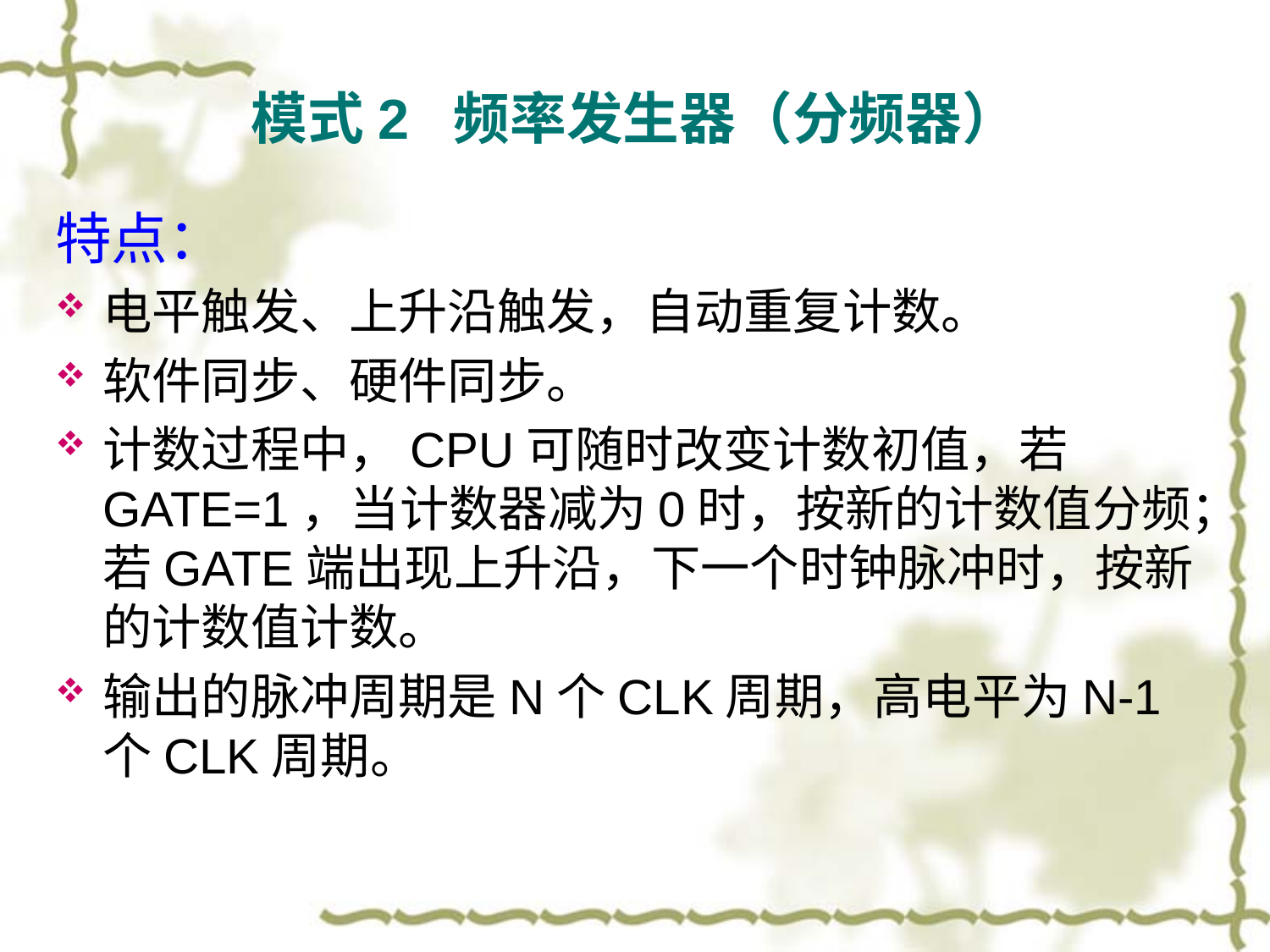

# 模式2  频率发生器（分频器）
特点：
电平触发、上升沿触发，自动重复计数。
软件同步、硬件同步。
计数过程中，CPU可随时改变计数初值，若GATE=1，当计数器减为0时，按新的计数值分频；若GATE端出现上升沿，下一个时钟脉冲时，按新的计数值计数。
输出的脉冲周期是N个CLK周期，高电平为N-1个CLK周期。